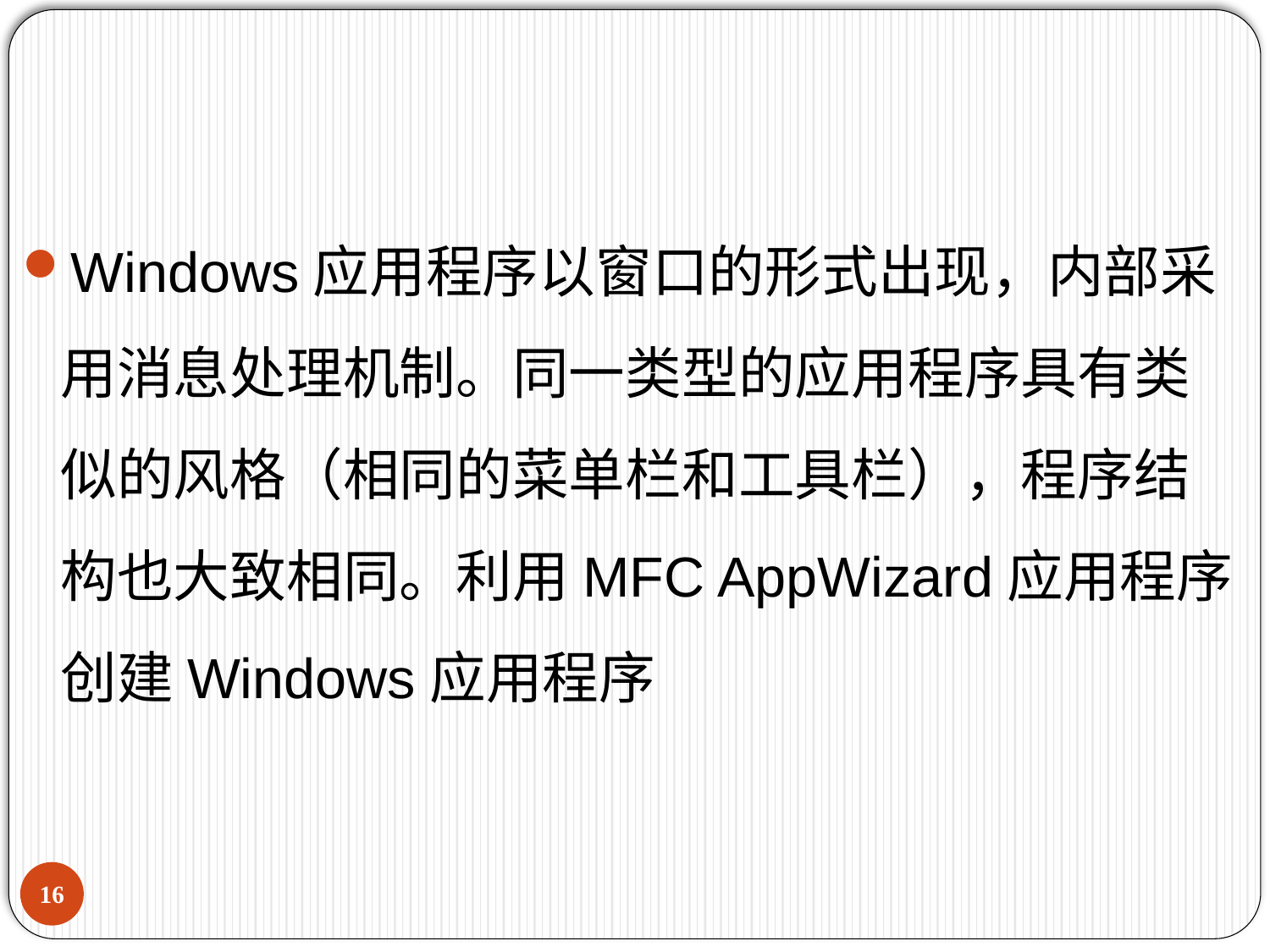

Windows应用程序以窗口的形式出现，内部采用消息处理机制。同一类型的应用程序具有类似的风格（相同的菜单栏和工具栏），程序结构也大致相同。利用MFC AppWizard应用程序创建Windows应用程序
16